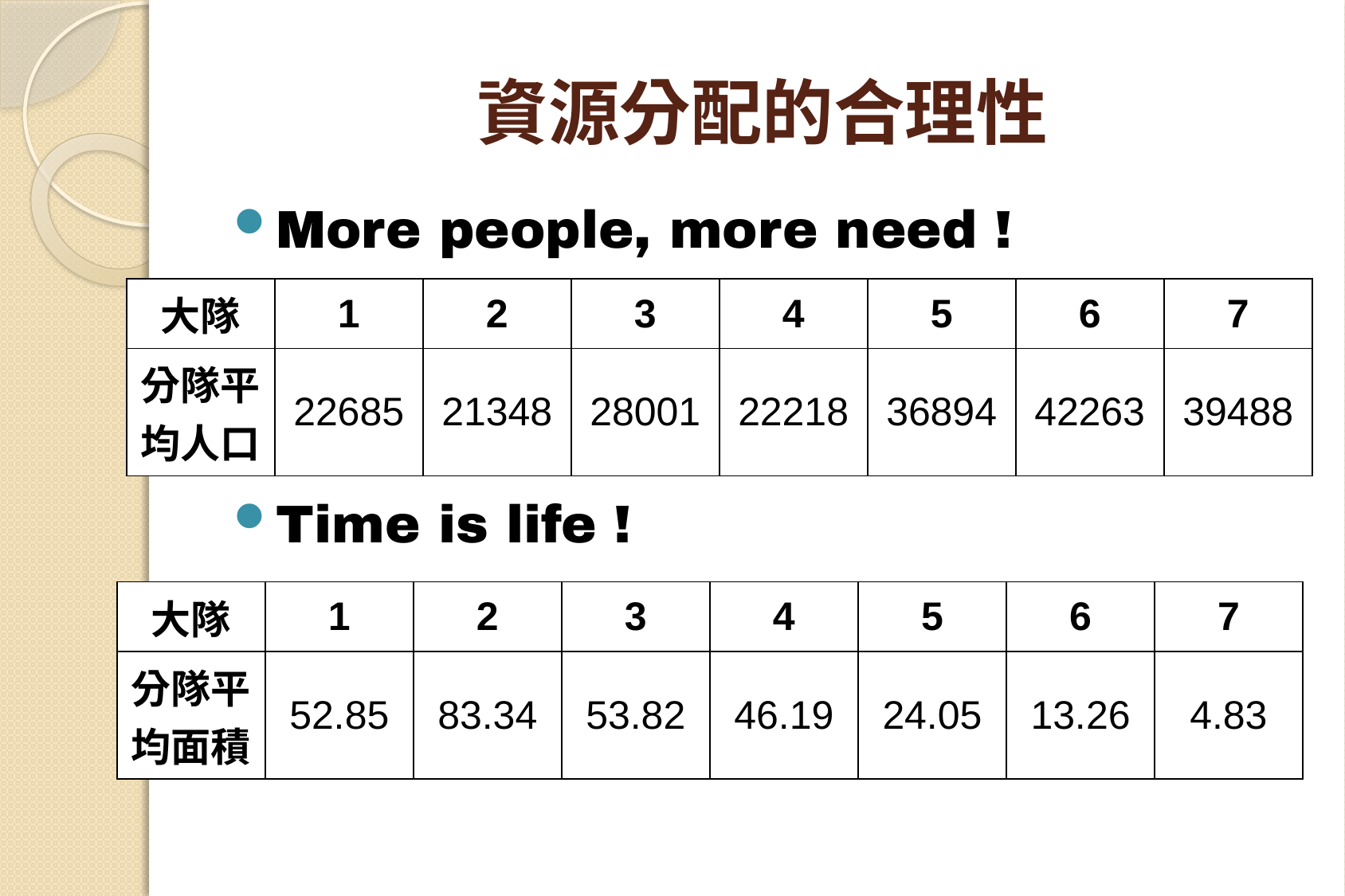

# 資源分配的合理性
More people, more need !

Time is life !
| 大隊 | 1 | 2 | 3 | 4 | 5 | 6 | 7 |
| --- | --- | --- | --- | --- | --- | --- | --- |
| 分隊平均人口 | 22685 | 21348 | 28001 | 22218 | 36894 | 42263 | 39488 |
| 大隊 | 1 | 2 | 3 | 4 | 5 | 6 | 7 |
| --- | --- | --- | --- | --- | --- | --- | --- |
| 分隊平均面積 | 52.85 | 83.34 | 53.82 | 46.19 | 24.05 | 13.26 | 4.83 |